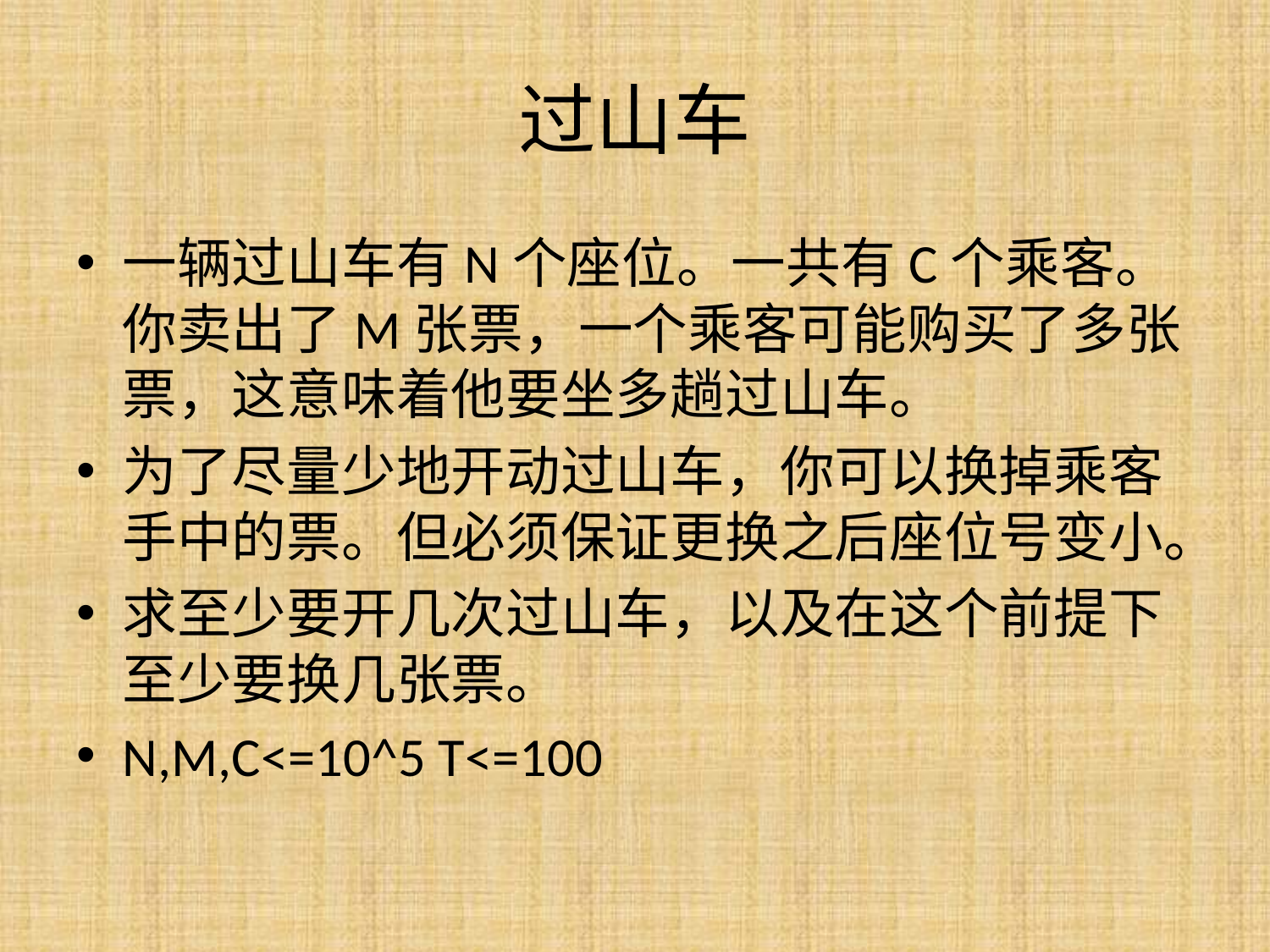

# 过山车
一辆过山车有N个座位。一共有C个乘客。你卖出了M张票，一个乘客可能购买了多张票，这意味着他要坐多趟过山车。
为了尽量少地开动过山车，你可以换掉乘客手中的票。但必须保证更换之后座位号变小。
求至少要开几次过山车，以及在这个前提下至少要换几张票。
N,M,C<=10^5 T<=100